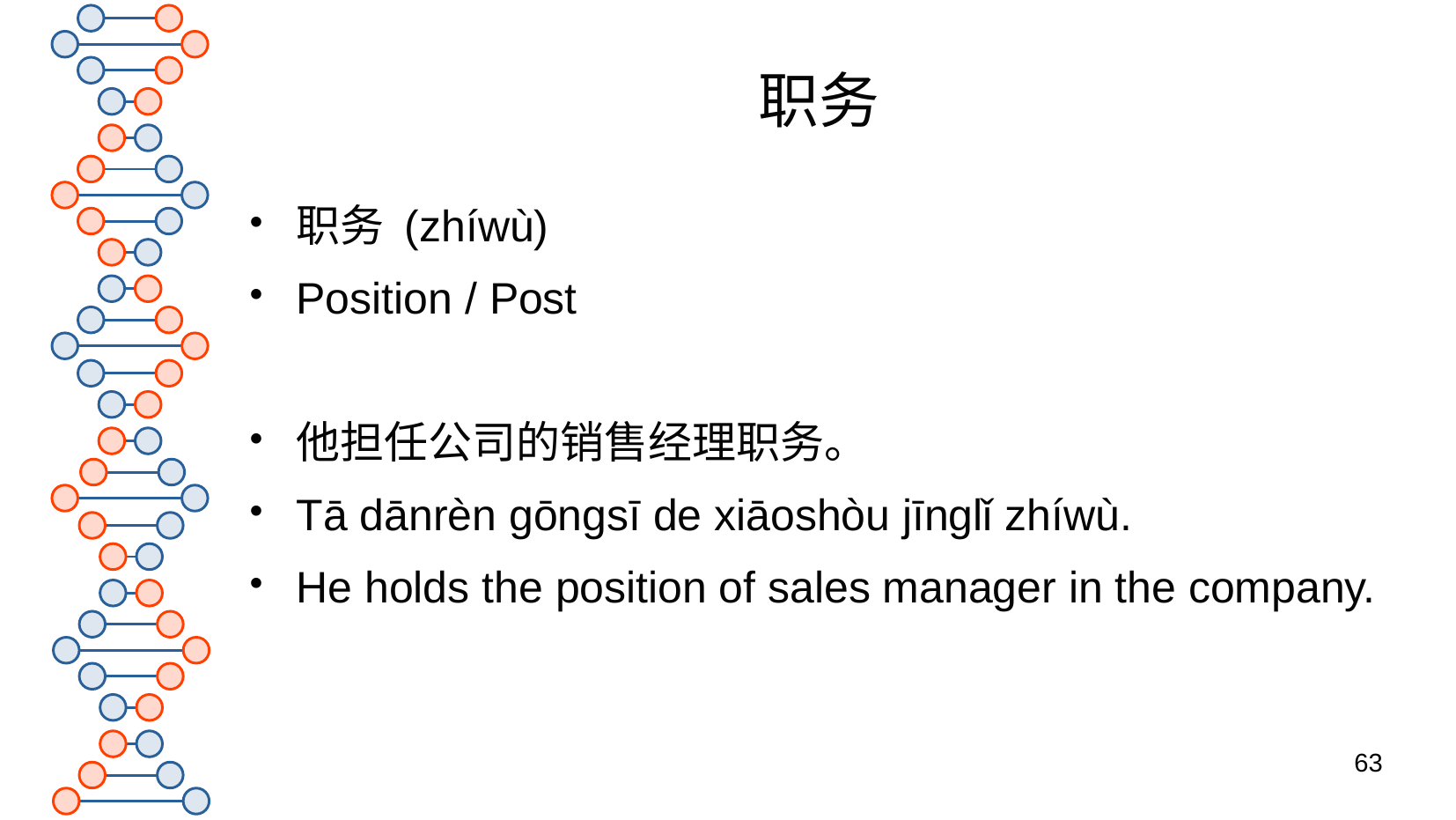

# 职务
职务 (zhíwù)
Position / Post

他担任公司的销售经理职务。
Tā dānrèn gōngsī de xiāoshòu jīnglǐ zhíwù.
He holds the position of sales manager in the company.

63